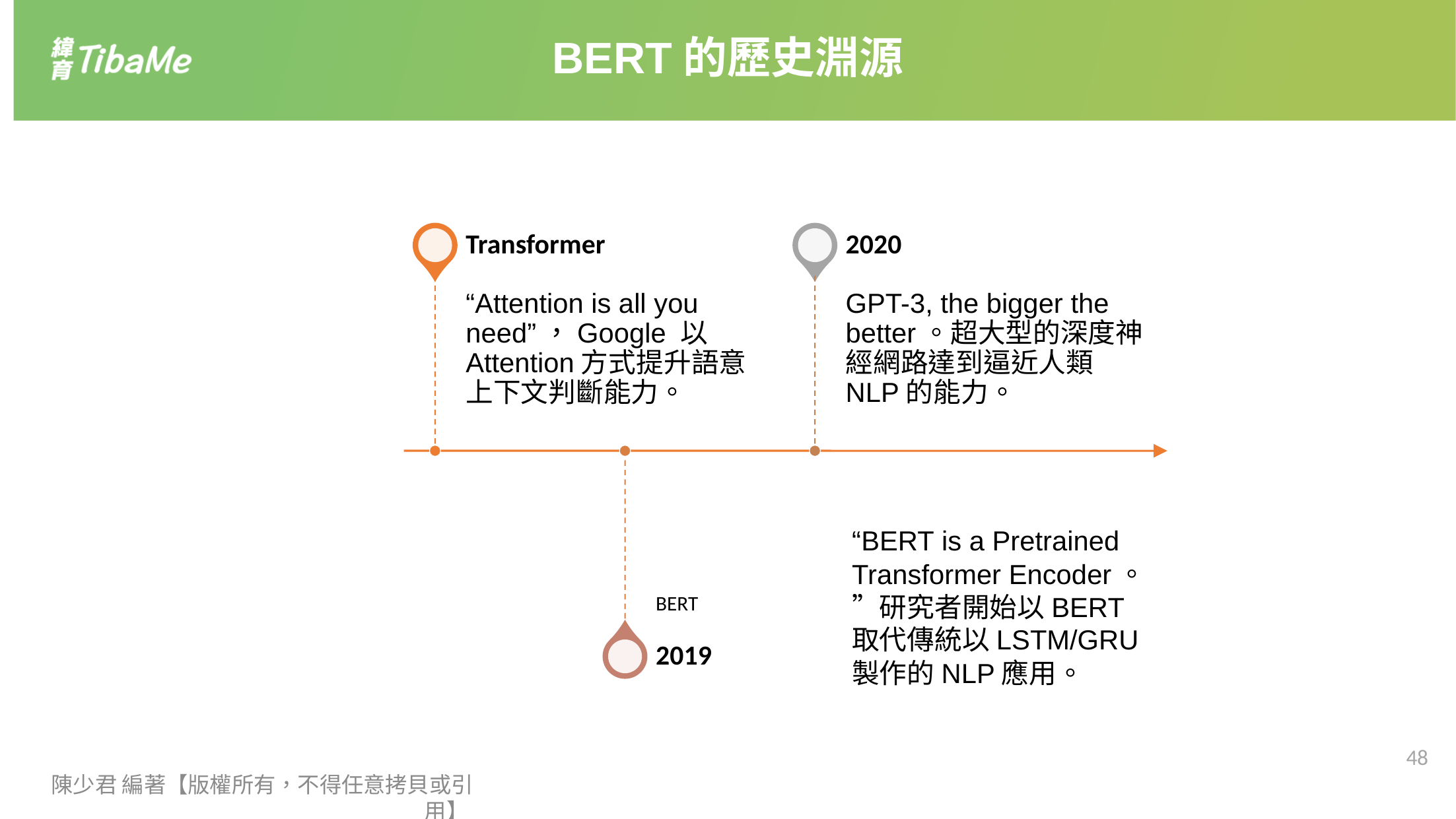

BERT的歷史淵源
“Attention is all you need”，Google 以Attention方式提升語意上下文判斷能力。
Transformer
BERT
2019
GPT-3, the bigger the better。超大型的深度神經網路達到逼近人類NLP的能力。
2020
“BERT is a Pretrained Transformer Encoder。”研究者開始以BERT取代傳統以LSTM/GRU製作的NLP應用。